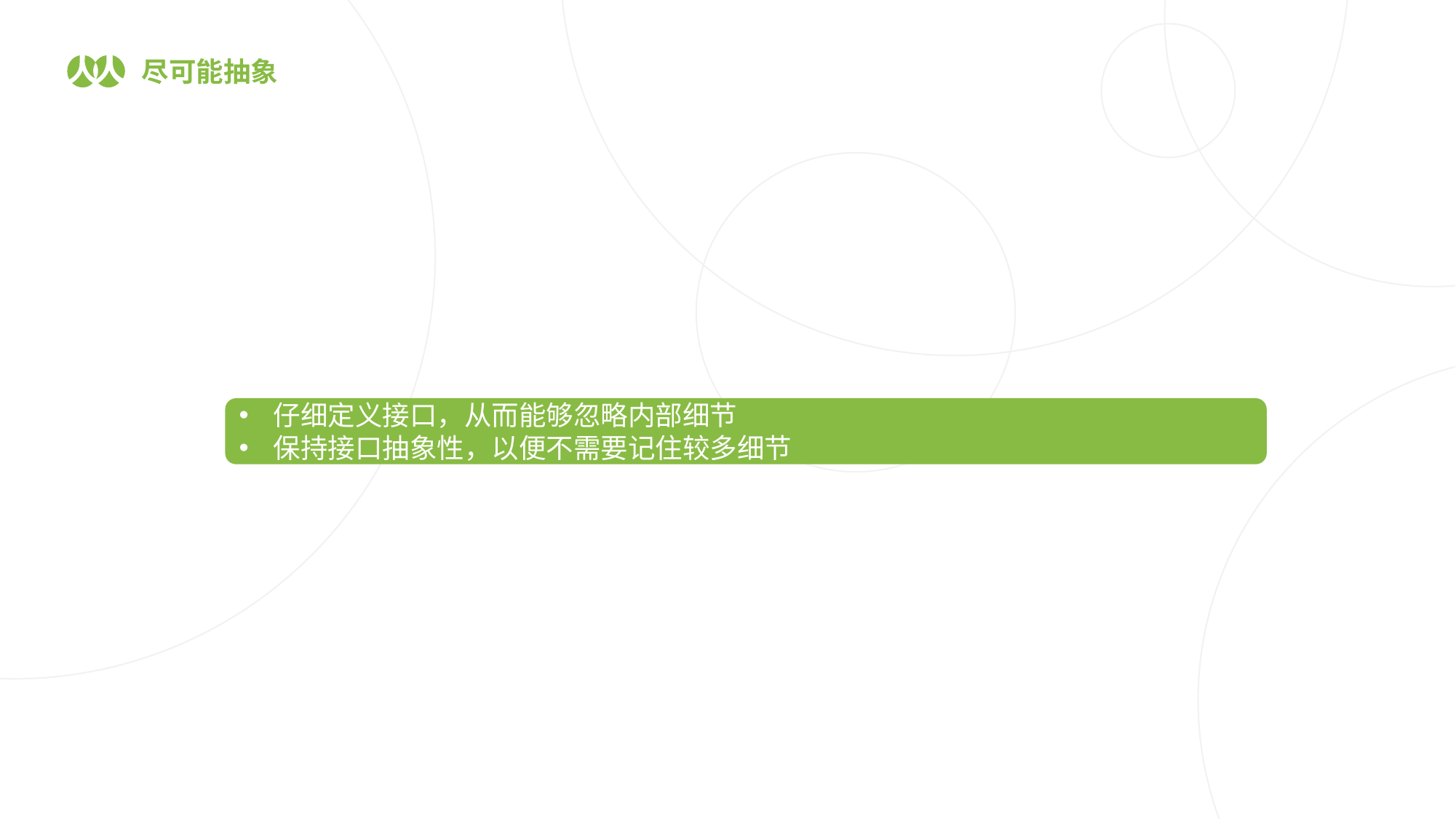

尽可能抽象

仔细定义接口，从而能够忽略内部细节
保持接口抽象性，以便不需要记住较多细节